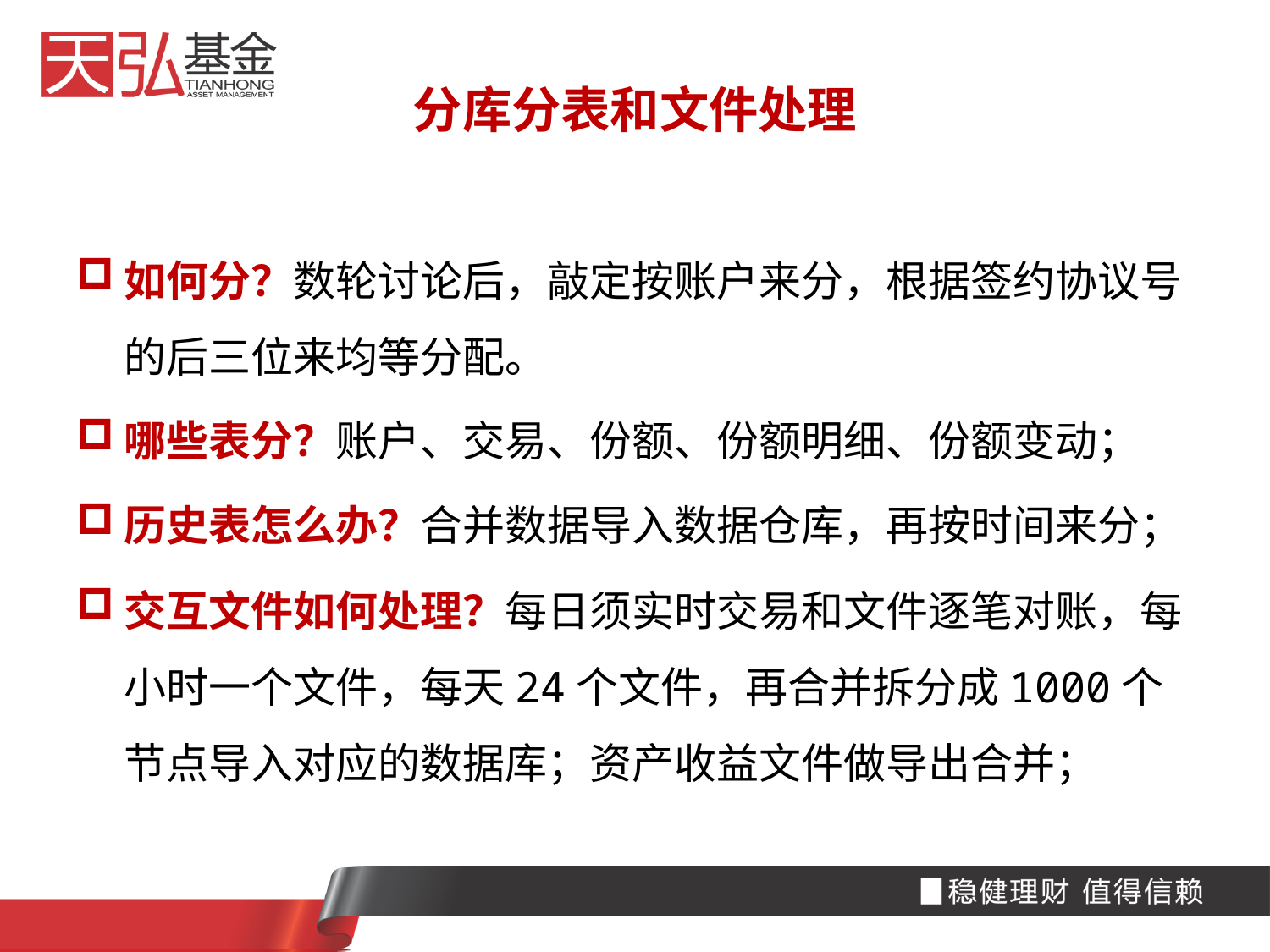

# 分库分表和文件处理
如何分？数轮讨论后，敲定按账户来分，根据签约协议号的后三位来均等分配。
哪些表分？账户、交易、份额、份额明细、份额变动；
历史表怎么办？合并数据导入数据仓库，再按时间来分；
交互文件如何处理？每日须实时交易和文件逐笔对账，每小时一个文件，每天24个文件，再合并拆分成1000个节点导入对应的数据库；资产收益文件做导出合并；